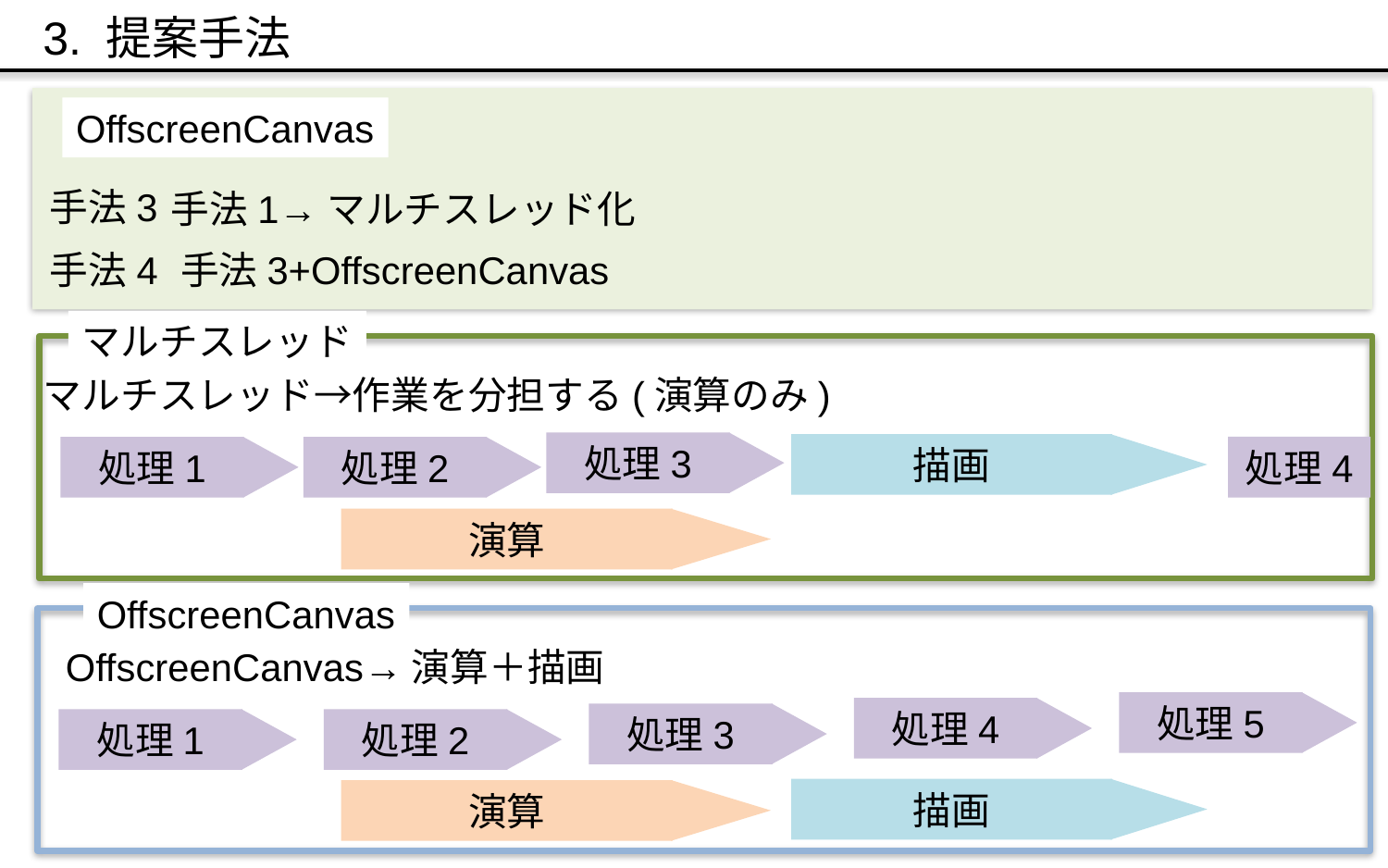

3. 提案手法

OffscreenCanvas
手法3
手法1→マルチスレッド化
手法4
手法3+OffscreenCanvas
マルチスレッド

マルチスレッド→作業を分担する(演算のみ)
処理3

描画

処理4
処理1

処理2

演算

OffscreenCanvas

OffscreenCanvas→演算＋描画
処理5

処理4

処理3

処理1

処理2

描画

演算